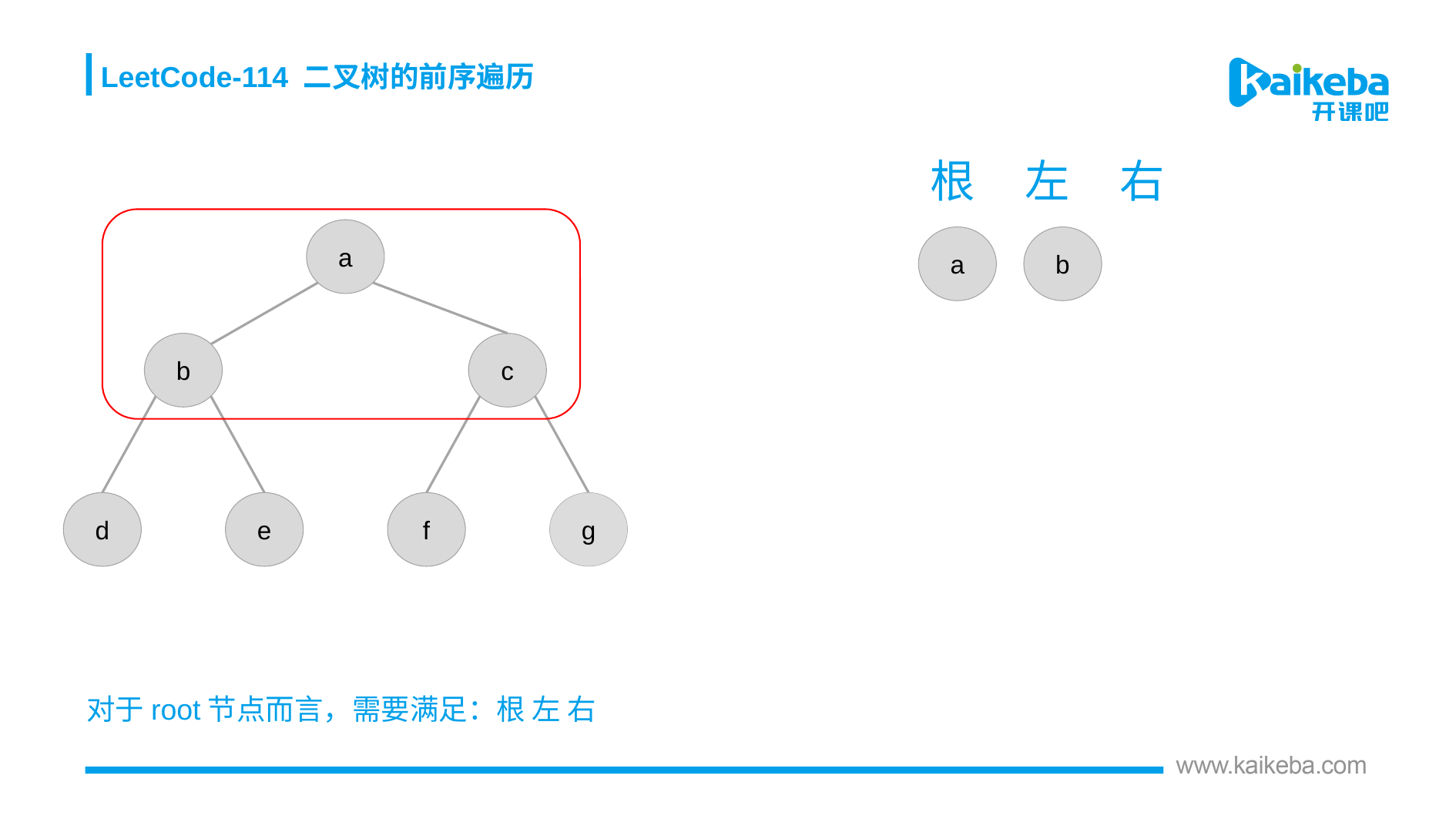

LeetCode-114 二叉树的前序遍历
根     左     右

a
a
b
b
c
d
e
f
g
对于root节点而言，需要满足：根 左 右